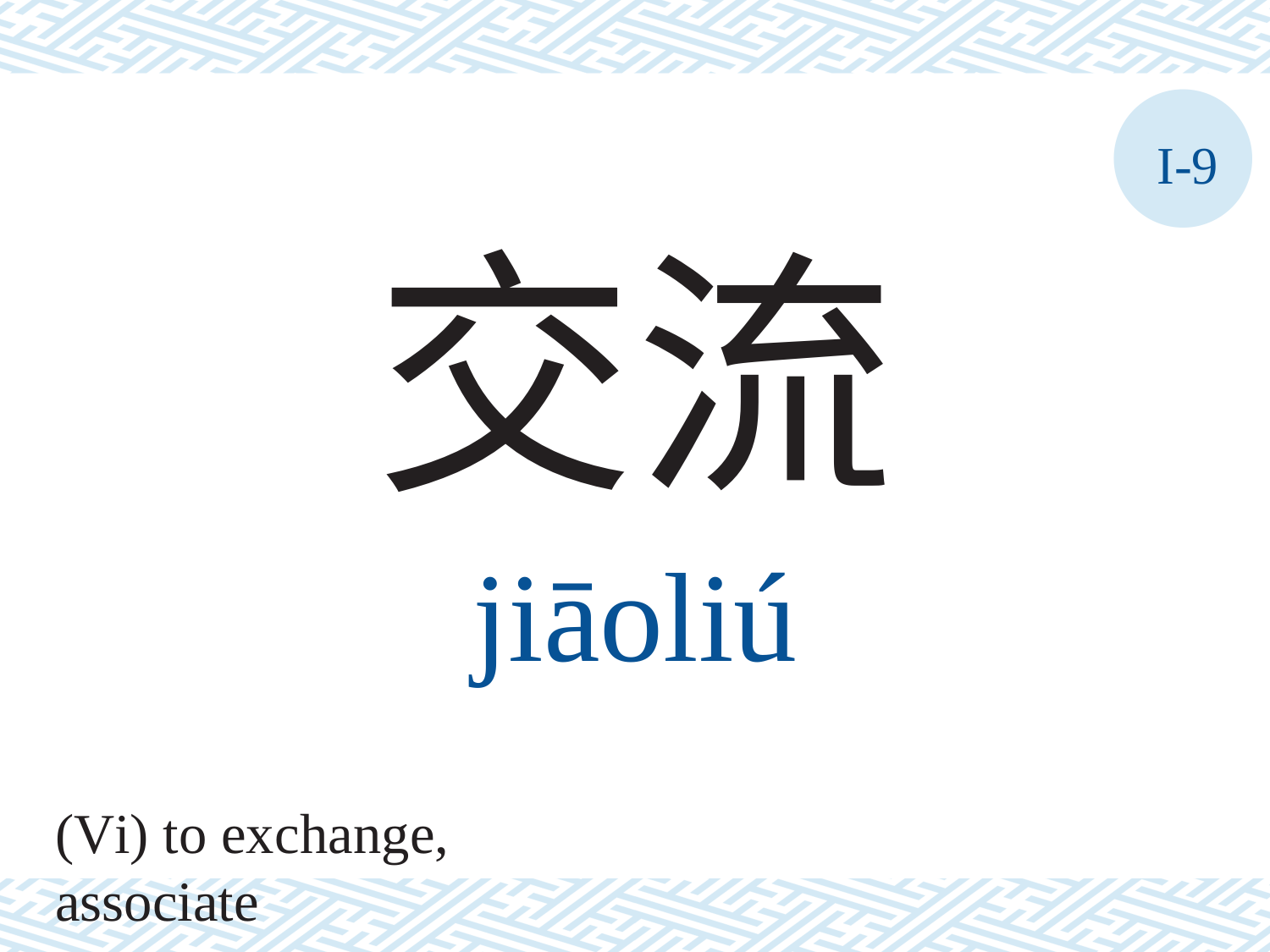

I-9
交流
jiāoliú
(Vi) to exchange, associate